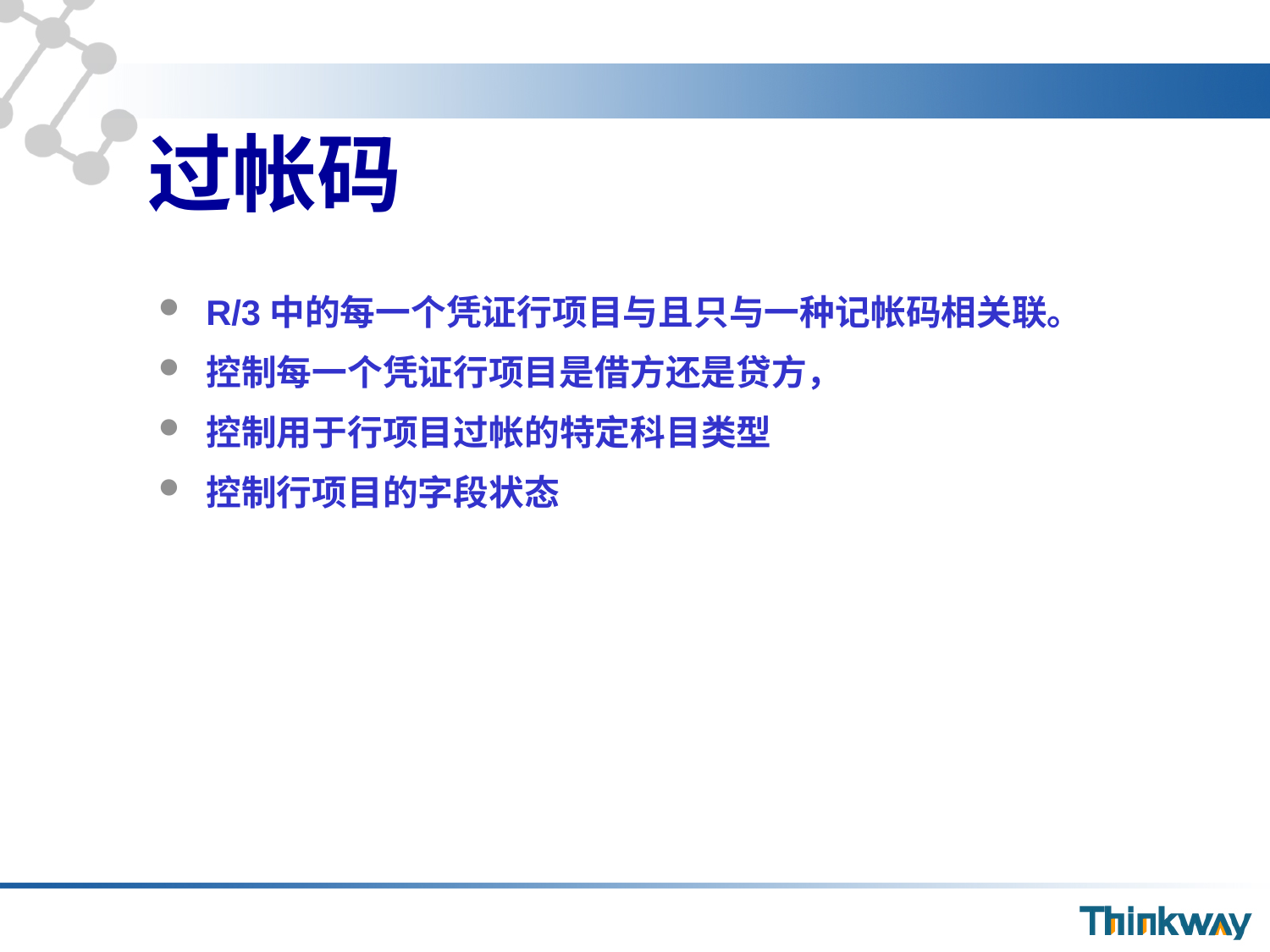

# 过帐码
R/3中的每一个凭证行项目与且只与一种记帐码相关联。
控制每一个凭证行项目是借方还是贷方，
控制用于行项目过帐的特定科目类型
控制行项目的字段状态